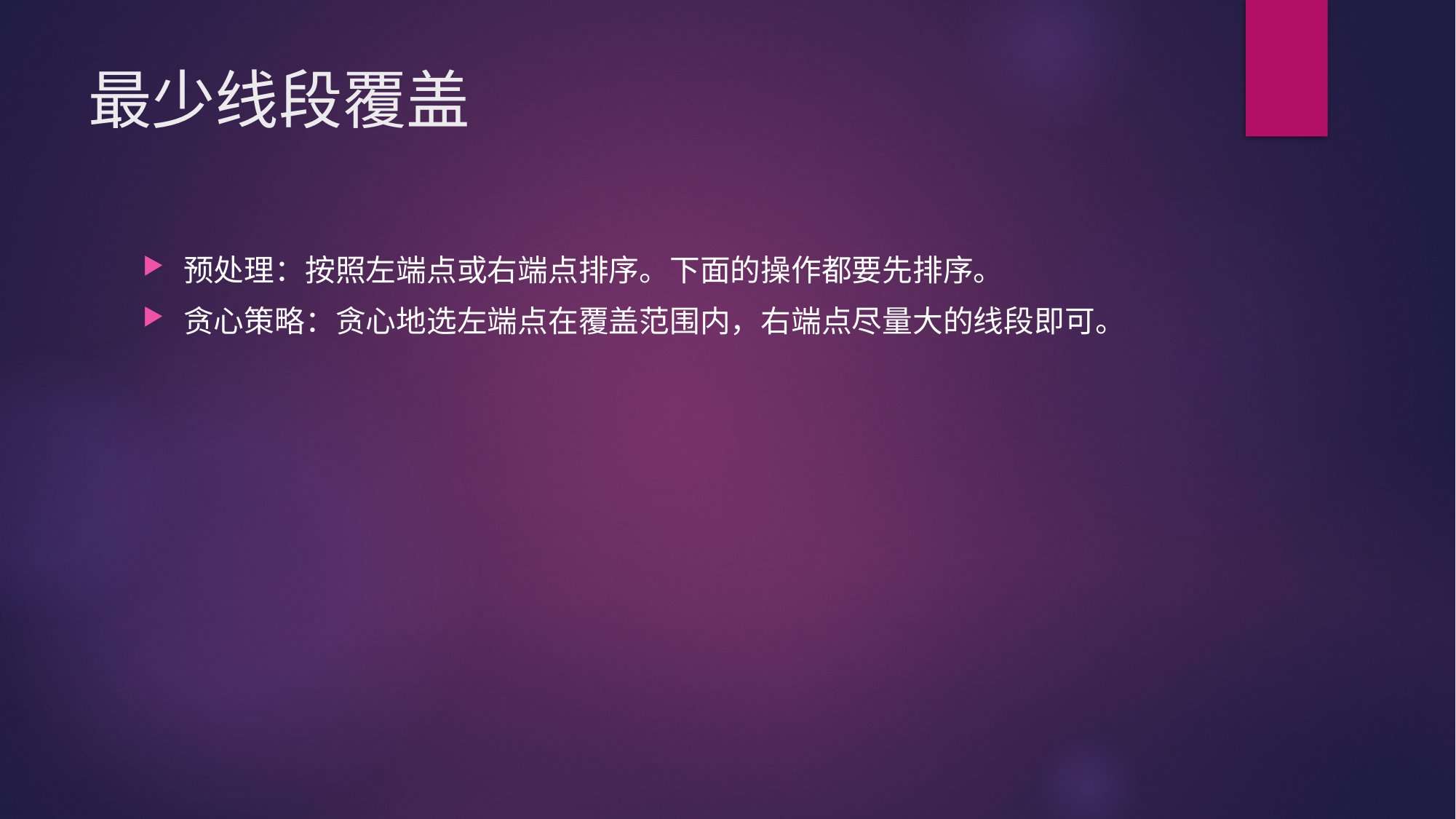

# 最少线段覆盖
预处理：按照左端点或右端点排序。下面的操作都要先排序。
贪心策略：贪心地选左端点在覆盖范围内，右端点尽量大的线段即可。